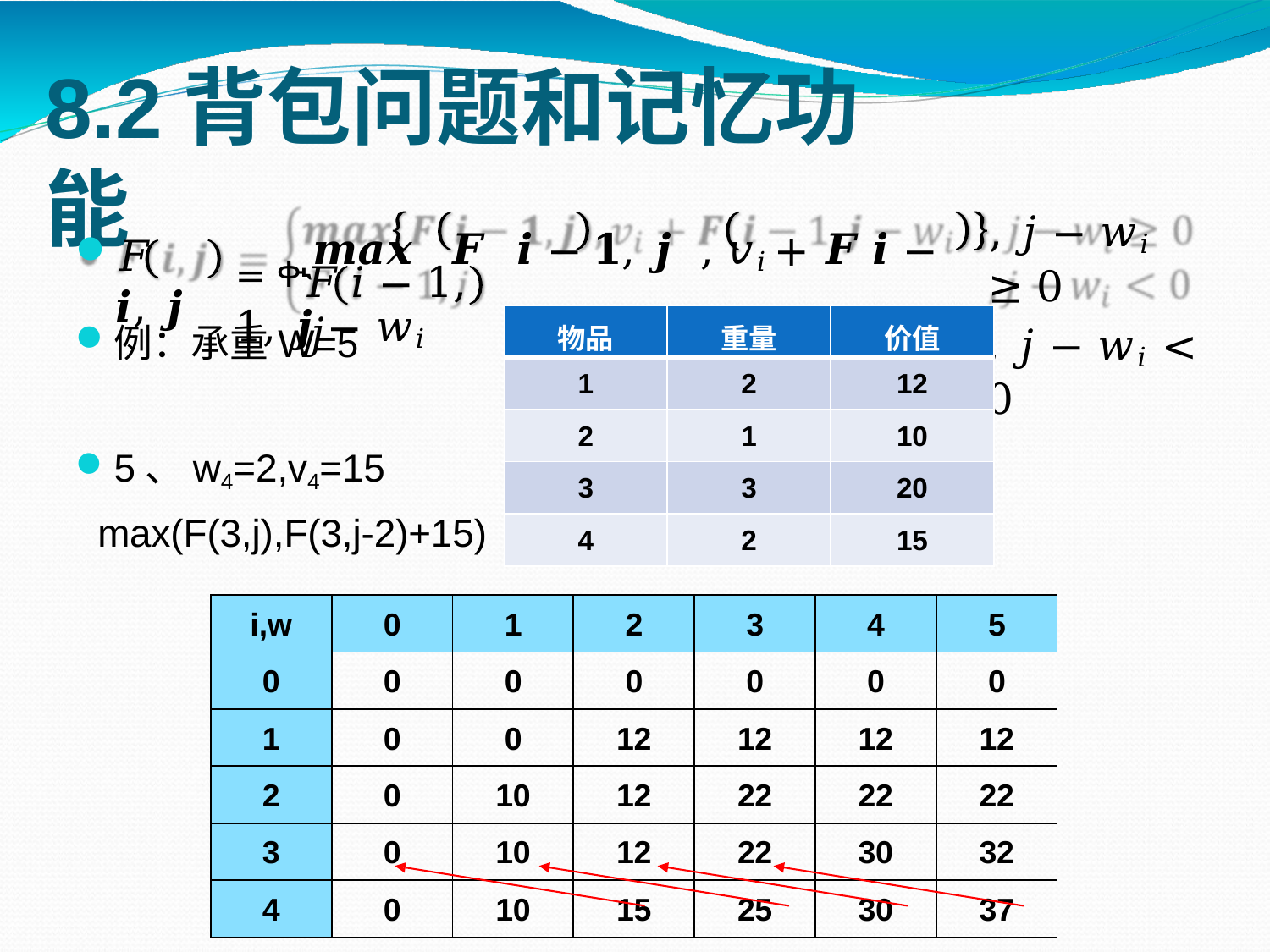

# 8.2背包问题和记忆功能
, 𝑗 − 𝑤𝑖  ≥ 0
, 𝑗 − 𝑤𝑖  < 0
= ቊ𝒎𝒂𝒙   𝑭  𝒊 − 𝟏, 𝒋  , 𝑣𝑖 + 𝑭	𝒊 − 1, 𝒋 − 𝑤𝑖

𝐹	𝒊, 𝒋

𝐹	𝑖 − 1, 𝑗

| 物品 | 重量 | 价值 |
| --- | --- | --- |
| 1 | 2 | 12 |
| 2 | 1 | 10 |
| 3 | 3 | 20 |
| 4 | 2 | 15 |
例：承重W=5

5、w4=2,v4=15
max(F(3,j),F(3,j-2)+15)
| i,w | 0 | 1 | 2 | 3 | 4 | 5 |
| --- | --- | --- | --- | --- | --- | --- |
| 0 | 0 | 0 | 0 | 0 | 0 | 0 |
| 1 | 0 | 0 | 12 | 12 | 12 | 12 |
| 2 | 0 | 10 | 12 | 22 | 22 | 22 |
| 3 | 0 | 10 | 12 | 22 | 30 | 32 |
| 4 | 0 | 10 | 15 | 25 | 30 | 37 |